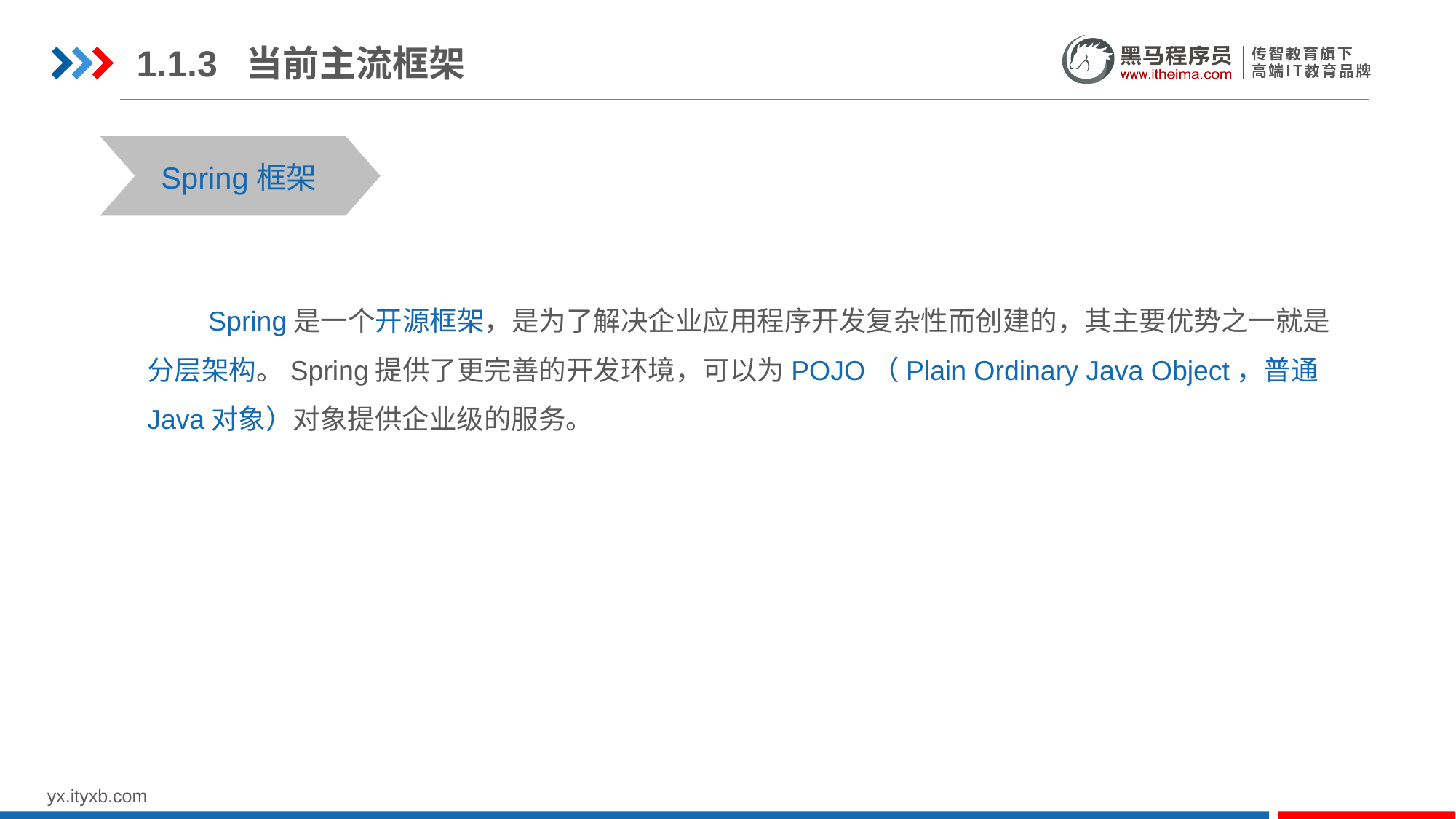

1.1.3  当前主流框架

Spring框架
        Spring是一个开源框架，是为了解决企业应用程序开发复杂性而创建的，其主要优势之一就是分层架构。Spring提供了更完善的开发环境，可以为POJO（Plain Ordinary Java Object，普通Java对象）对象提供企业级的服务。